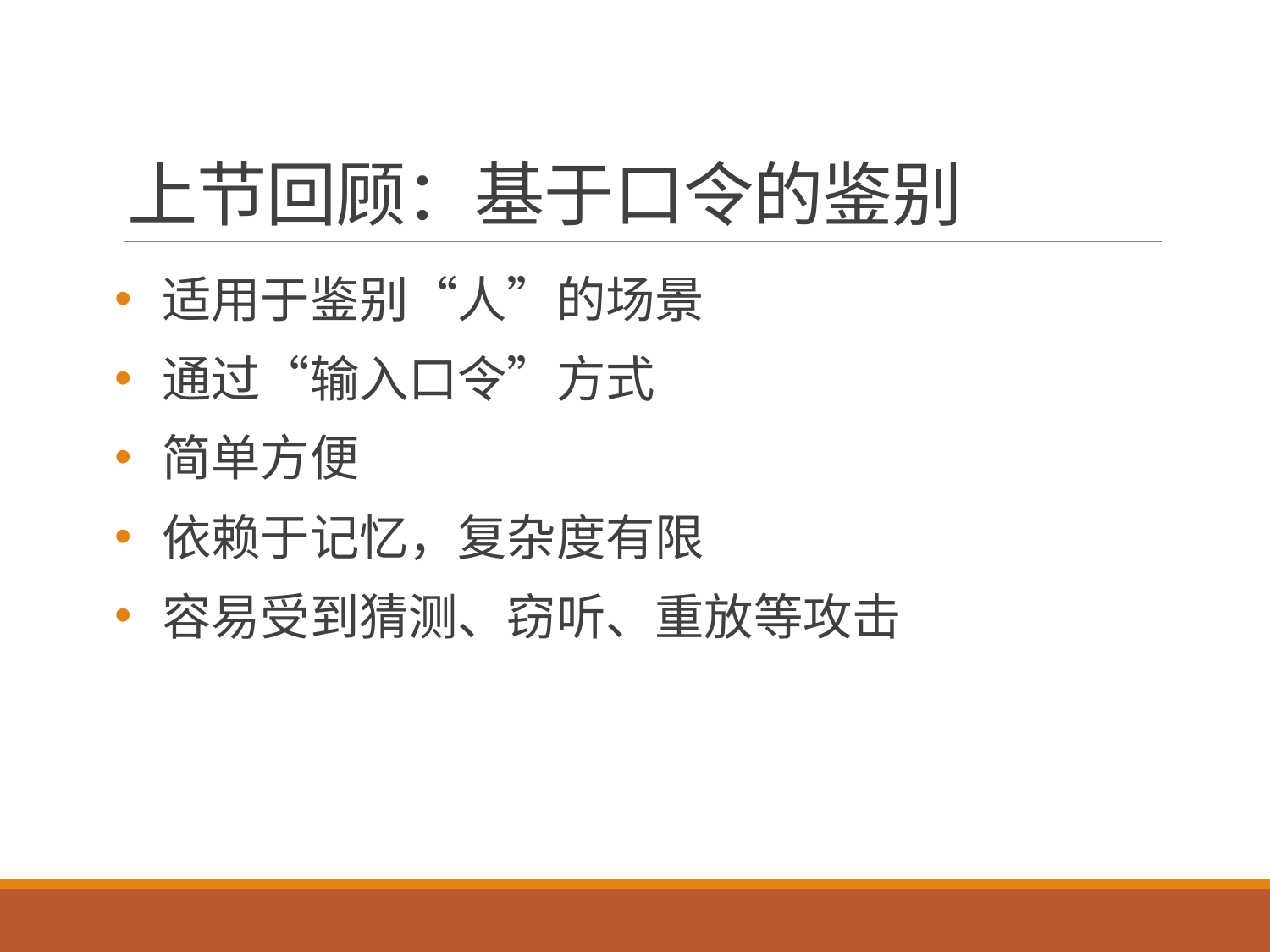

# 上节回顾：基于口令的鉴别
适用于鉴别“人”的场景
通过“输入口令”方式
简单方便
依赖于记忆，复杂度有限
容易受到猜测、窃听、重放等攻击
2